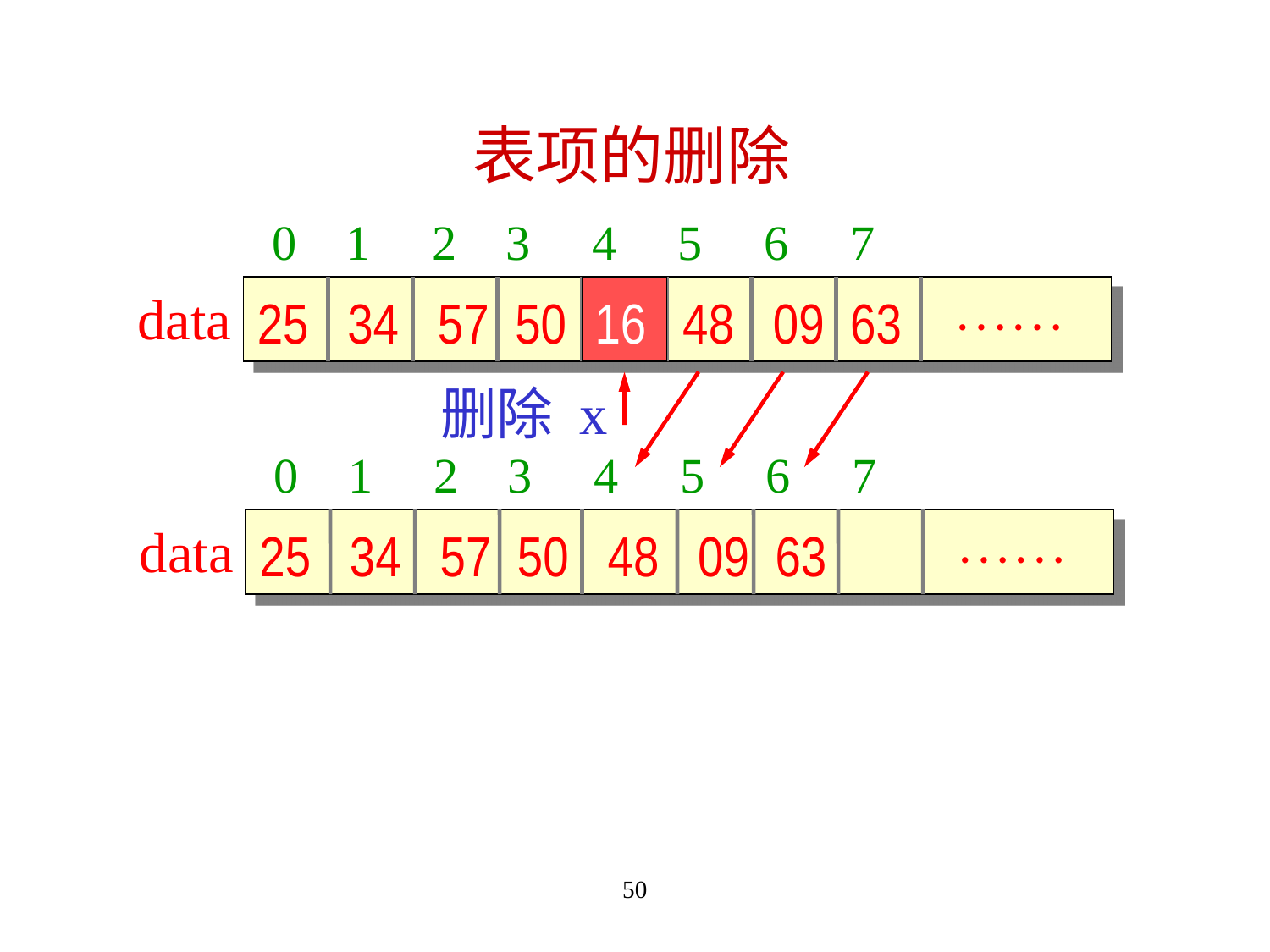

表项的删除
0    1     2    3     4     5     6     7
data

25   34   57  50  16   48   09  63    ……
16
删除 x

0    1     2    3     4     5     6     7
data

25   34   57  50   48   09  63          ……
50